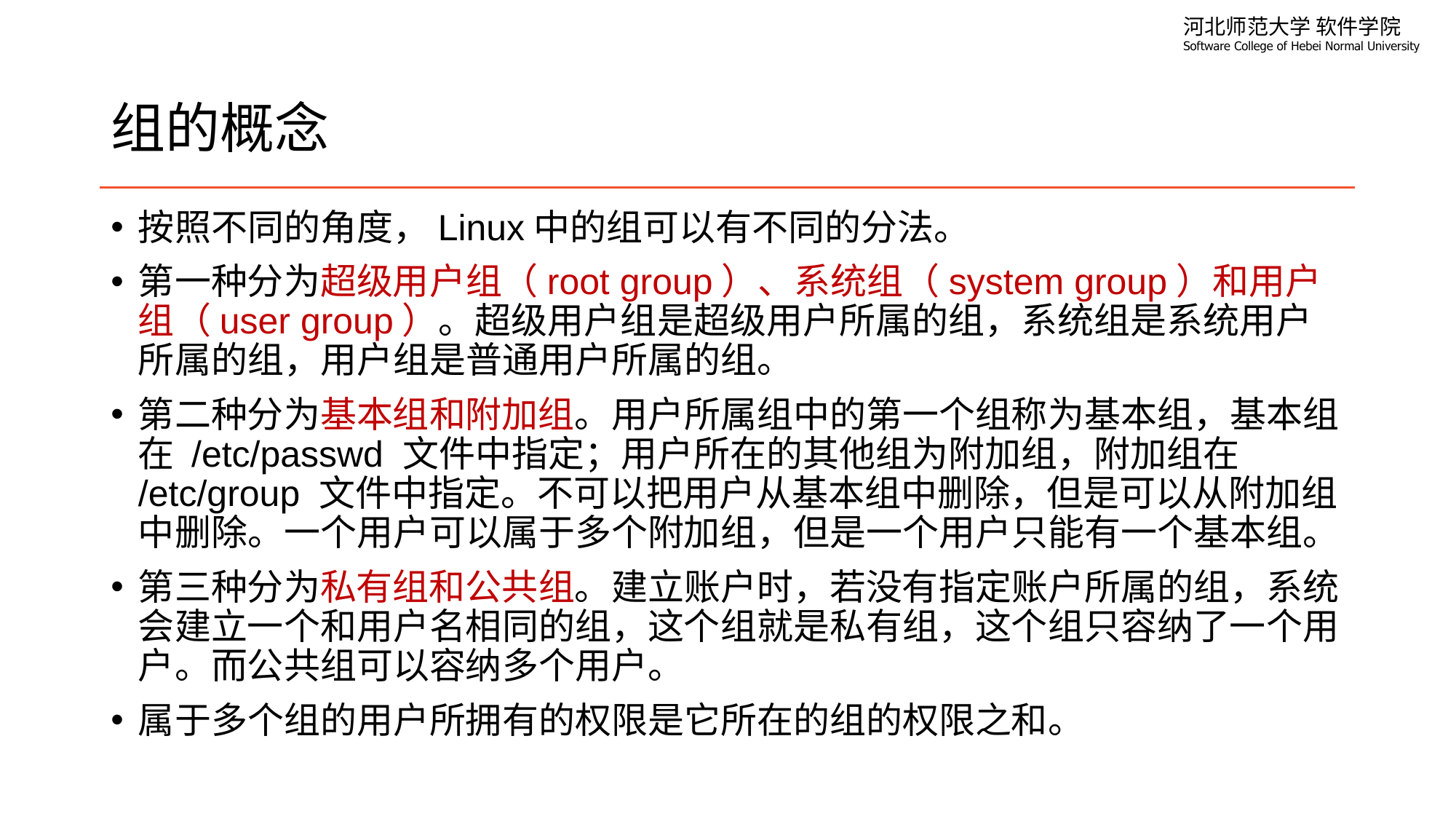

# 组的概念
按照不同的角度，Linux中的组可以有不同的分法。
第一种分为超级用户组（root group）、系统组（system group）和用户组（user group）。超级用户组是超级用户所属的组，系统组是系统用户所属的组，用户组是普通用户所属的组。
第二种分为基本组和附加组。用户所属组中的第一个组称为基本组，基本组在 /etc/passwd 文件中指定；用户所在的其他组为附加组，附加组在 /etc/group 文件中指定。不可以把用户从基本组中删除，但是可以从附加组中删除。一个用户可以属于多个附加组，但是一个用户只能有一个基本组。
第三种分为私有组和公共组。建立账户时，若没有指定账户所属的组，系统会建立一个和用户名相同的组，这个组就是私有组，这个组只容纳了一个用户。而公共组可以容纳多个用户。
属于多个组的用户所拥有的权限是它所在的组的权限之和。